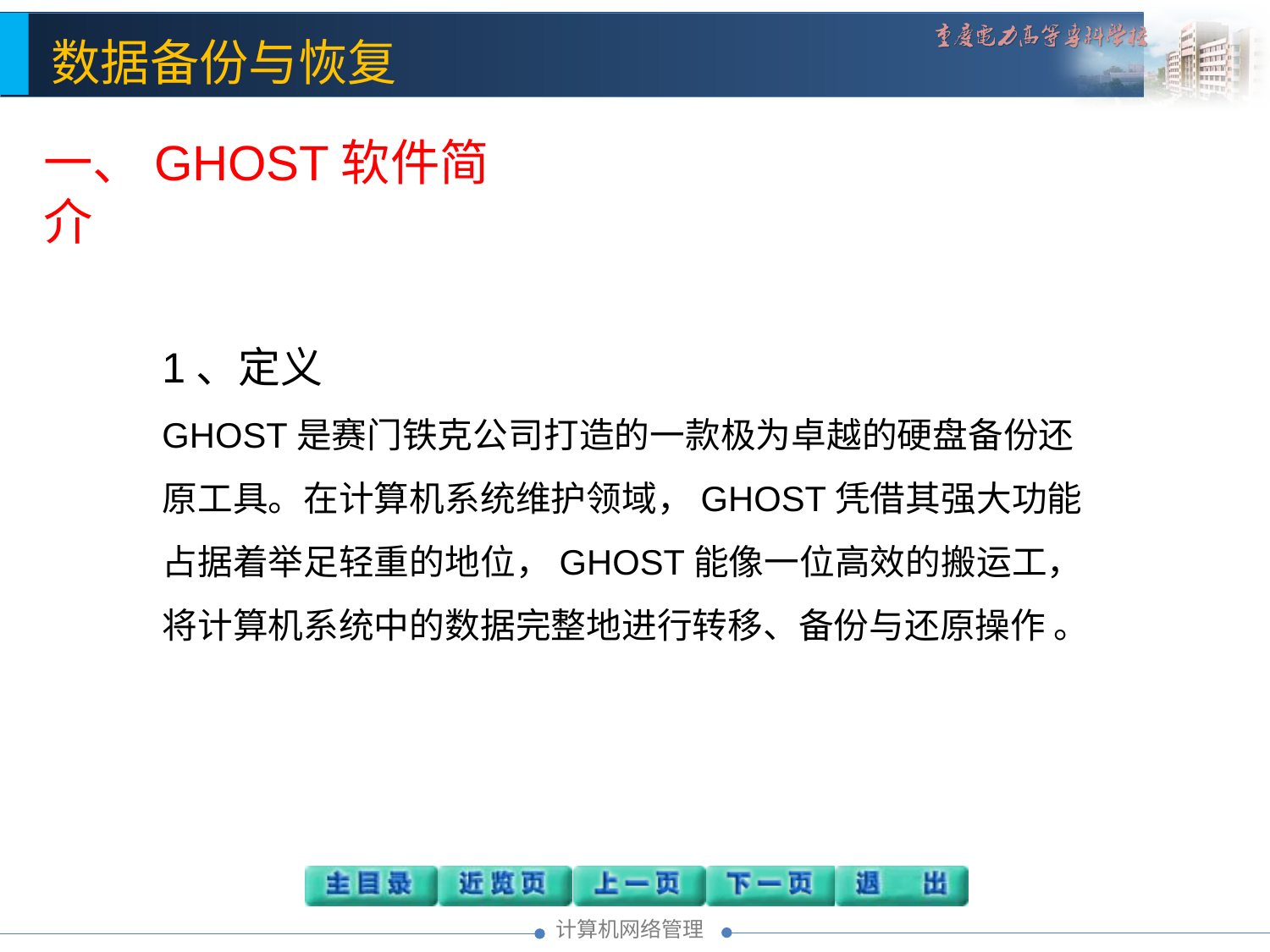

一、GHOST软件简介
1、定义
GHOST是赛门铁克公司打造的一款极为卓越的硬盘备份还原工具。在计算机系统维护领域，GHOST凭借其强大功能占据着举足轻重的地位，GHOST能像一位高效的搬运工，将计算机系统中的数据完整地进行转移、备份与还原操作 。